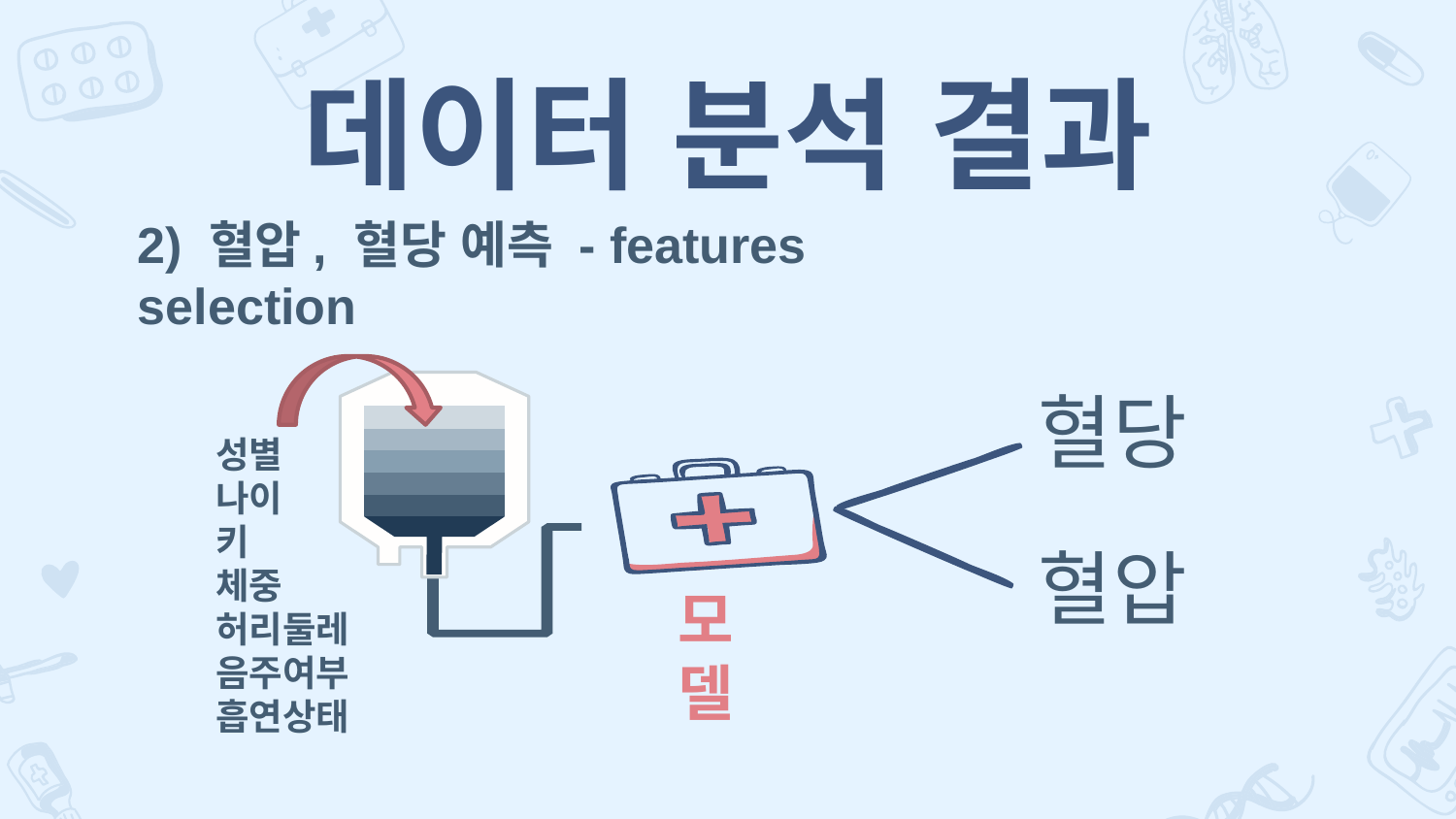

# 데이터 분석 결과
2) 혈압, 혈당 예측 - features selection

혈당

성별
나이
키
체중
허리둘레
음주여부
흡연상태

혈압

모델